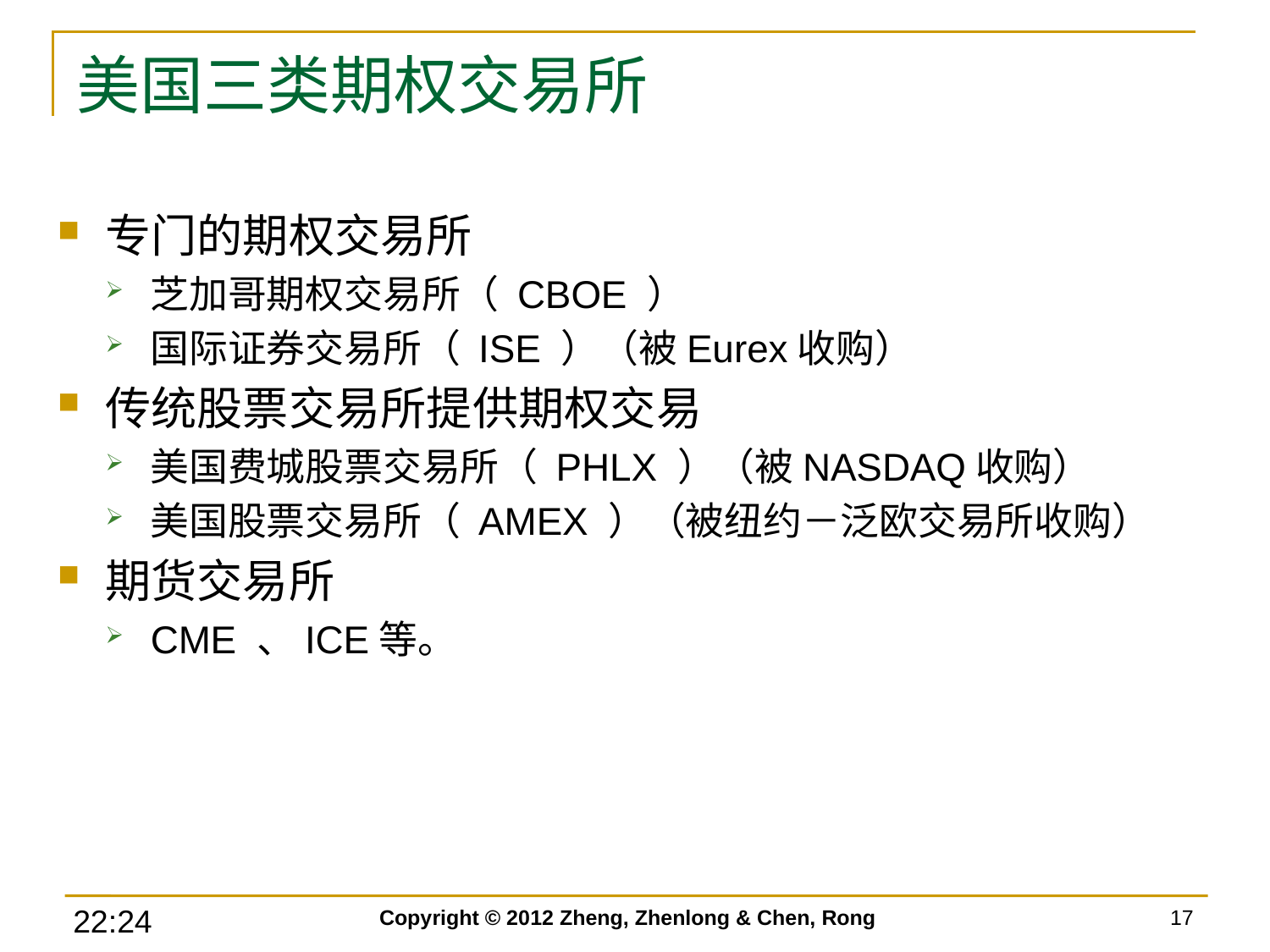

# 美国三类期权交易所

专门的期权交易所
芝加哥期权交易所（ CBOE ）
国际证券交易所（ ISE ）（被Eurex收购）
传统股票交易所提供期权交易
美国费城股票交易所（ PHLX ）（被NASDAQ收购）
美国股票交易所（ AMEX ）（被纽约－泛欧交易所收购）
期货交易所
CME 、ICE等。
Copyright © 2012 Zheng, Zhenlong & Chen, Rong
17